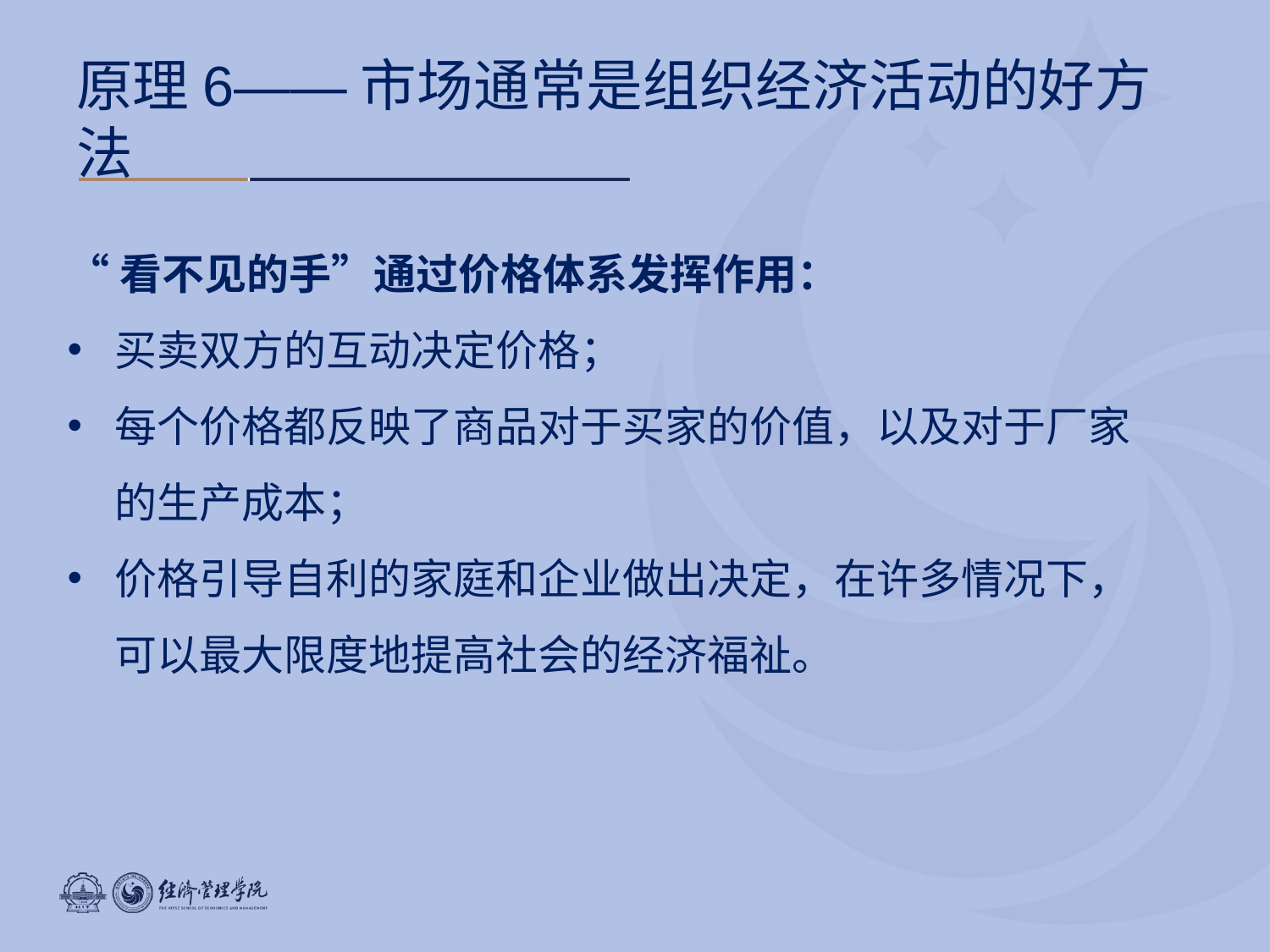

# 原理6——市场通常是组织经济活动的好方法
“看不见的手”通过价格体系发挥作用：
买卖双方的互动决定价格；
每个价格都反映了商品对于买家的价值，以及对于厂家的生产成本；
价格引导自利的家庭和企业做出决定，在许多情况下，可以最大限度地提高社会的经济福祉。